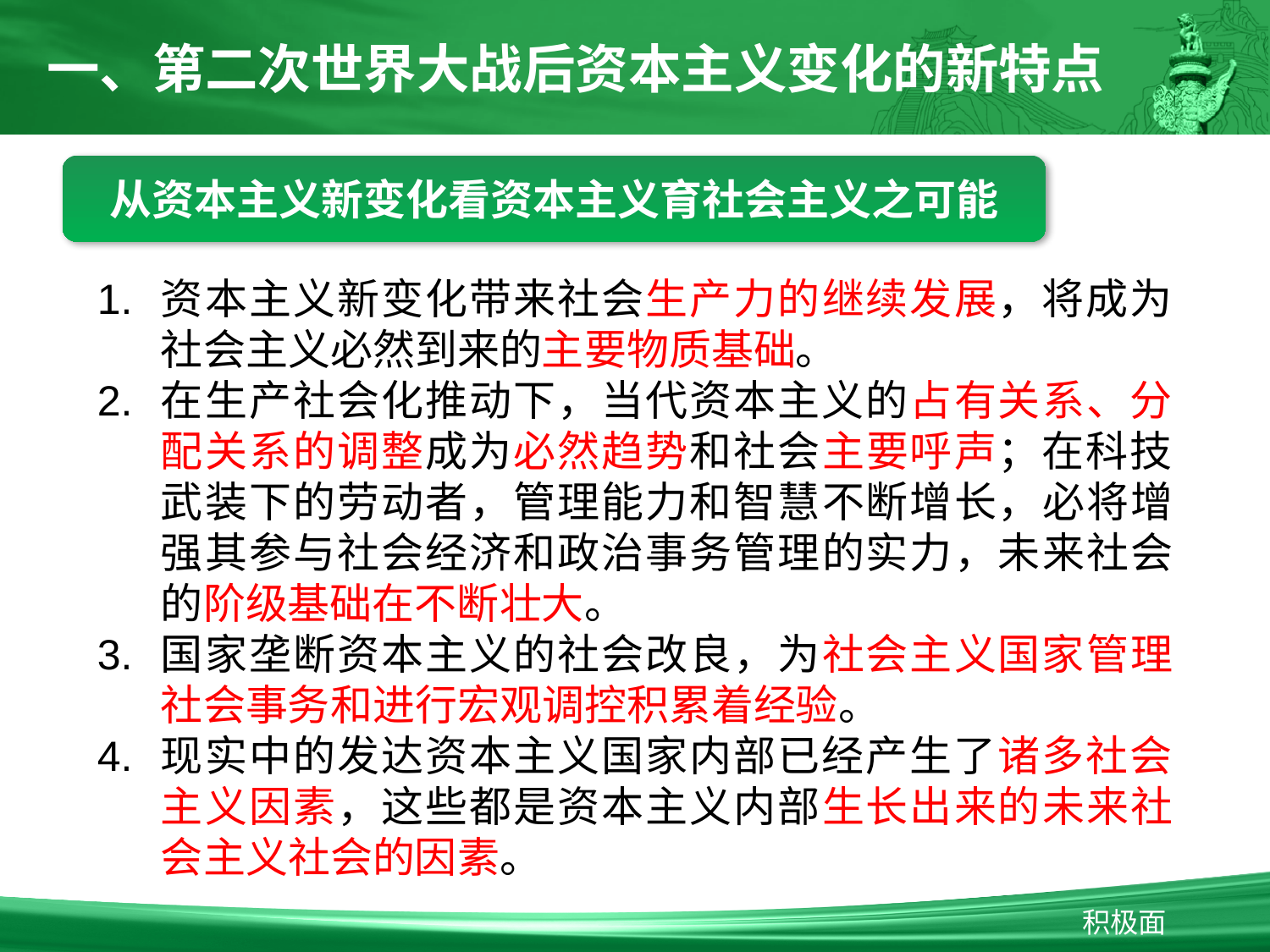

一、第二次世界大战后资本主义变化的新特点
从资本主义新变化看资本主义育社会主义之可能
资本主义新变化带来社会生产力的继续发展，将成为社会主义必然到来的主要物质基础。
在生产社会化推动下，当代资本主义的占有关系、分配关系的调整成为必然趋势和社会主要呼声；在科技武装下的劳动者，管理能力和智慧不断增长，必将增强其参与社会经济和政治事务管理的实力，未来社会的阶级基础在不断壮大。
国家垄断资本主义的社会改良，为社会主义国家管理社会事务和进行宏观调控积累着经验。
现实中的发达资本主义国家内部已经产生了诸多社会主义因素，这些都是资本主义内部生长出来的未来社会主义社会的因素。
积极面